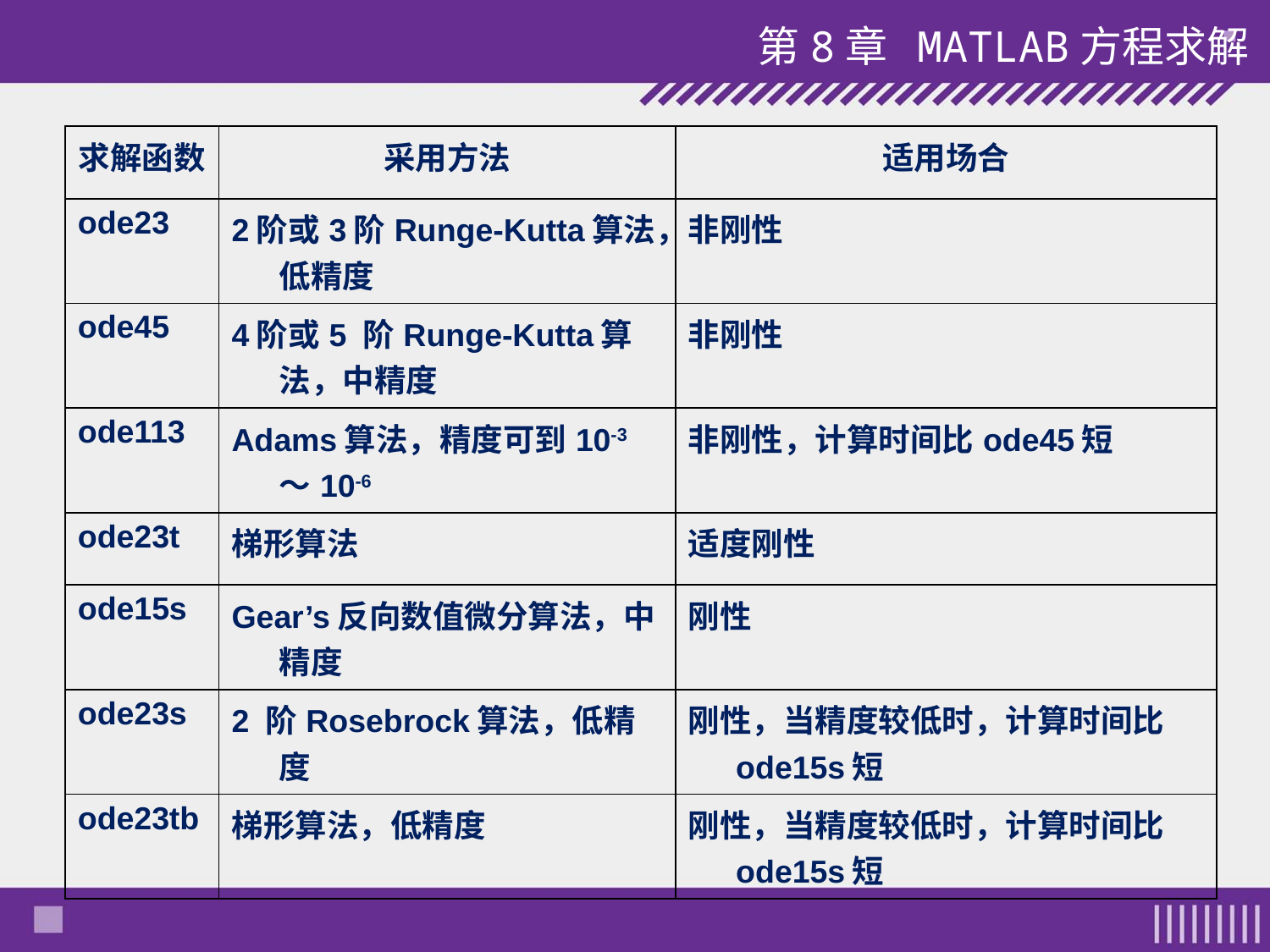

第8章  MATLAB方程求解
| 求解函数 | 采用方法 | 适用场合 |
| --- | --- | --- |
| ode23 | 2阶或3阶Runge-Kutta算法，低精度 | 非刚性 |
| ode45 | 4阶或5 阶Runge-Kutta算法，中精度 | 非刚性 |
| ode113 | Adams算法，精度可到10-3～10-6 | 非刚性，计算时间比ode45短 |
| ode23t | 梯形算法 | 适度刚性 |
| ode15s | Gear’s反向数值微分算法，中精度 | 刚性 |
| ode23s | 2 阶Rosebrock算法，低精度 | 刚性，当精度较低时，计算时间比ode15s短 |
| ode23tb | 梯形算法，低精度 | 刚性，当精度较低时，计算时间比ode15s短 |